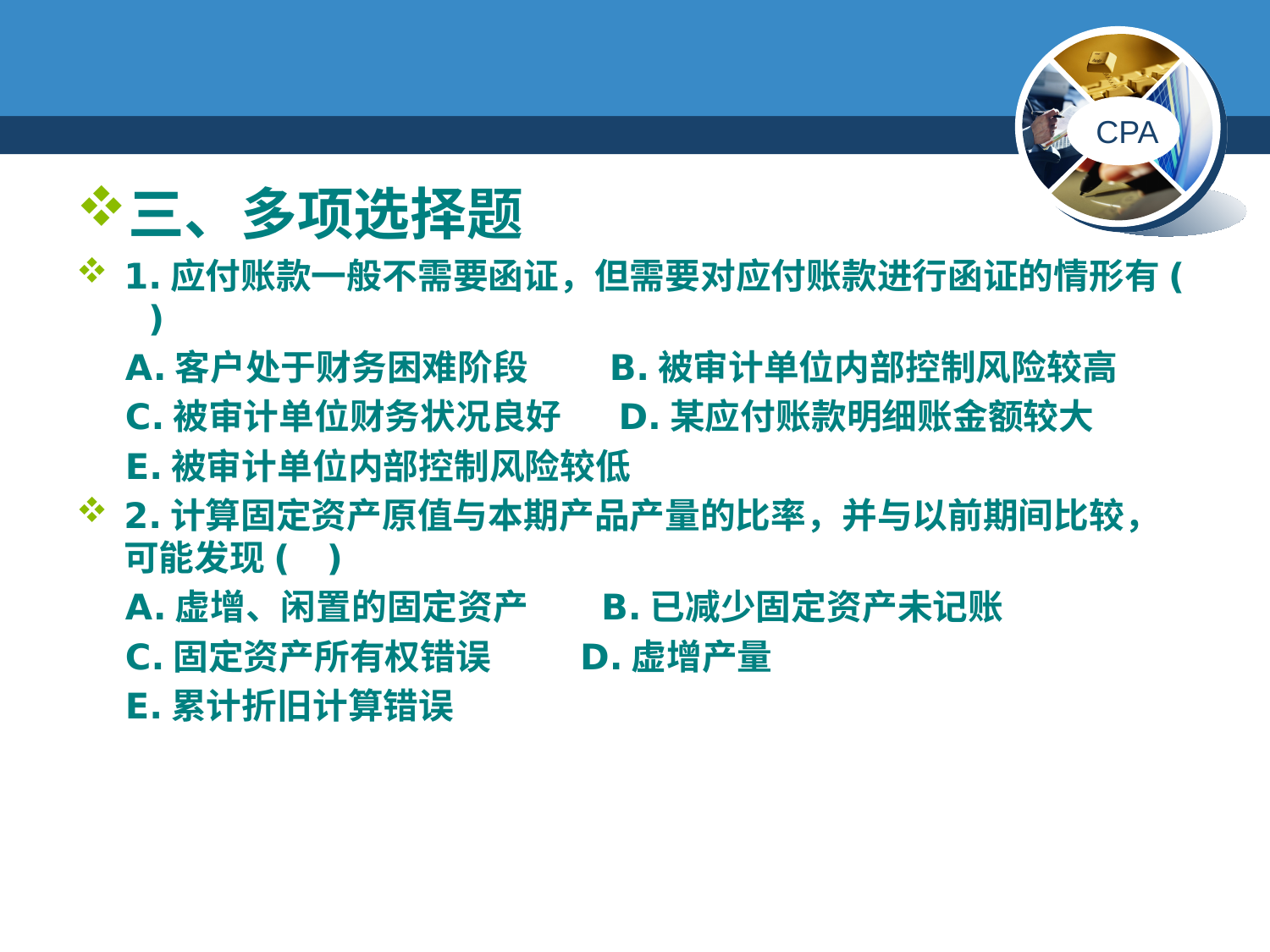

#
三、多项选择题
1.应付账款一般不需要函证，但需要对应付账款进行函证的情形有(   )
    A.客户处于财务困难阶段         B.被审计单位内部控制风险较高
    C.被审计单位财务状况良好      D.某应付账款明细账金额较大
    E.被审计单位内部控制风险较低
2.计算固定资产原值与本期产品产量的比率，并与以前期间比较，可能发现(   )
    A.虚增、闲置的固定资产        B.已减少固定资产未记账
    C.固定资产所有权错误          D.虚增产量
    E.累计折旧计算错误